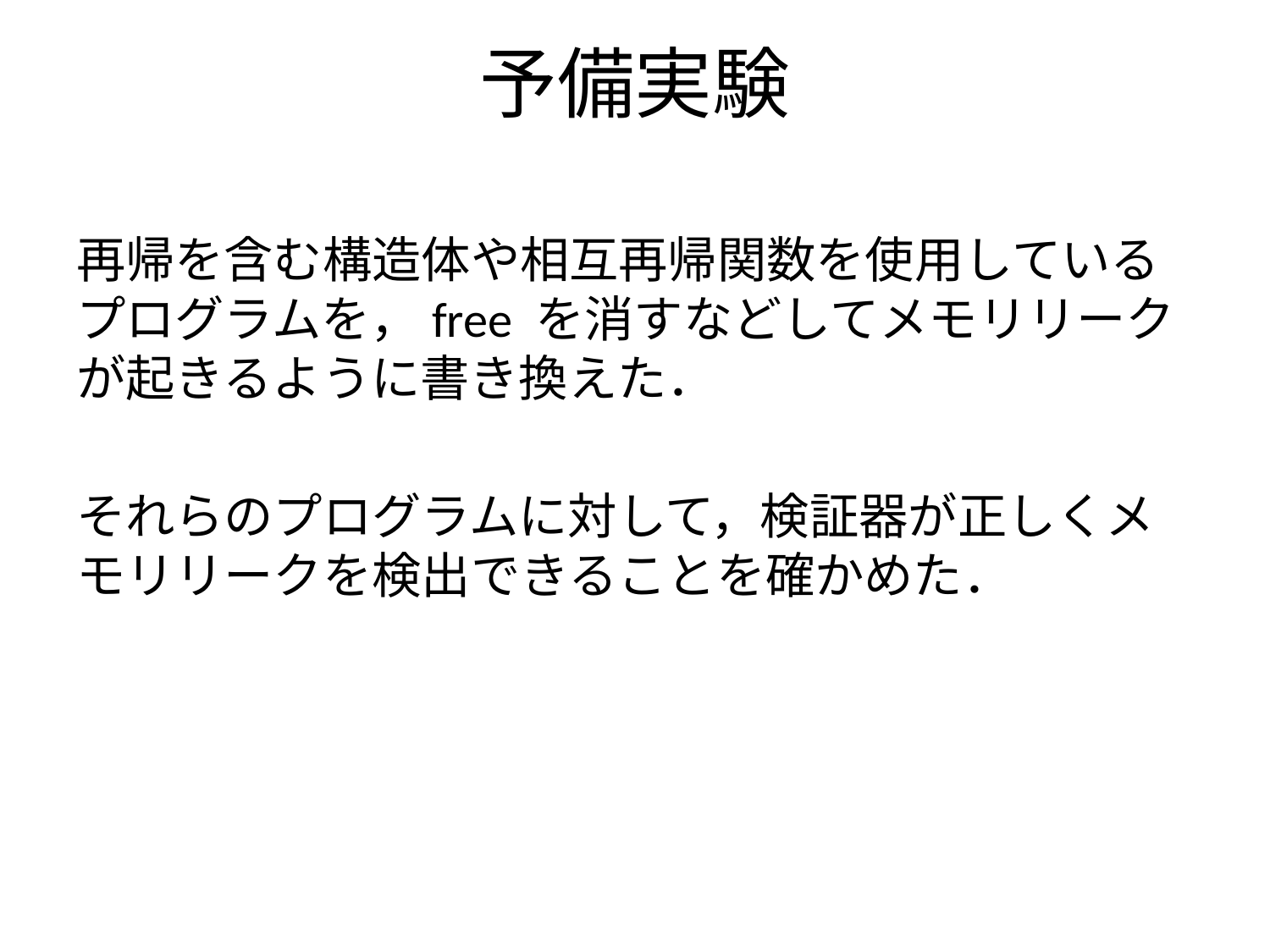

# 予備実験
再帰を含む構造体や相互再帰関数を使用しているプログラムを，free を消すなどしてメモリリークが起きるように書き換えた．

それらのプログラムに対して，検証器が正しくメモリリークを検出できることを確かめた．